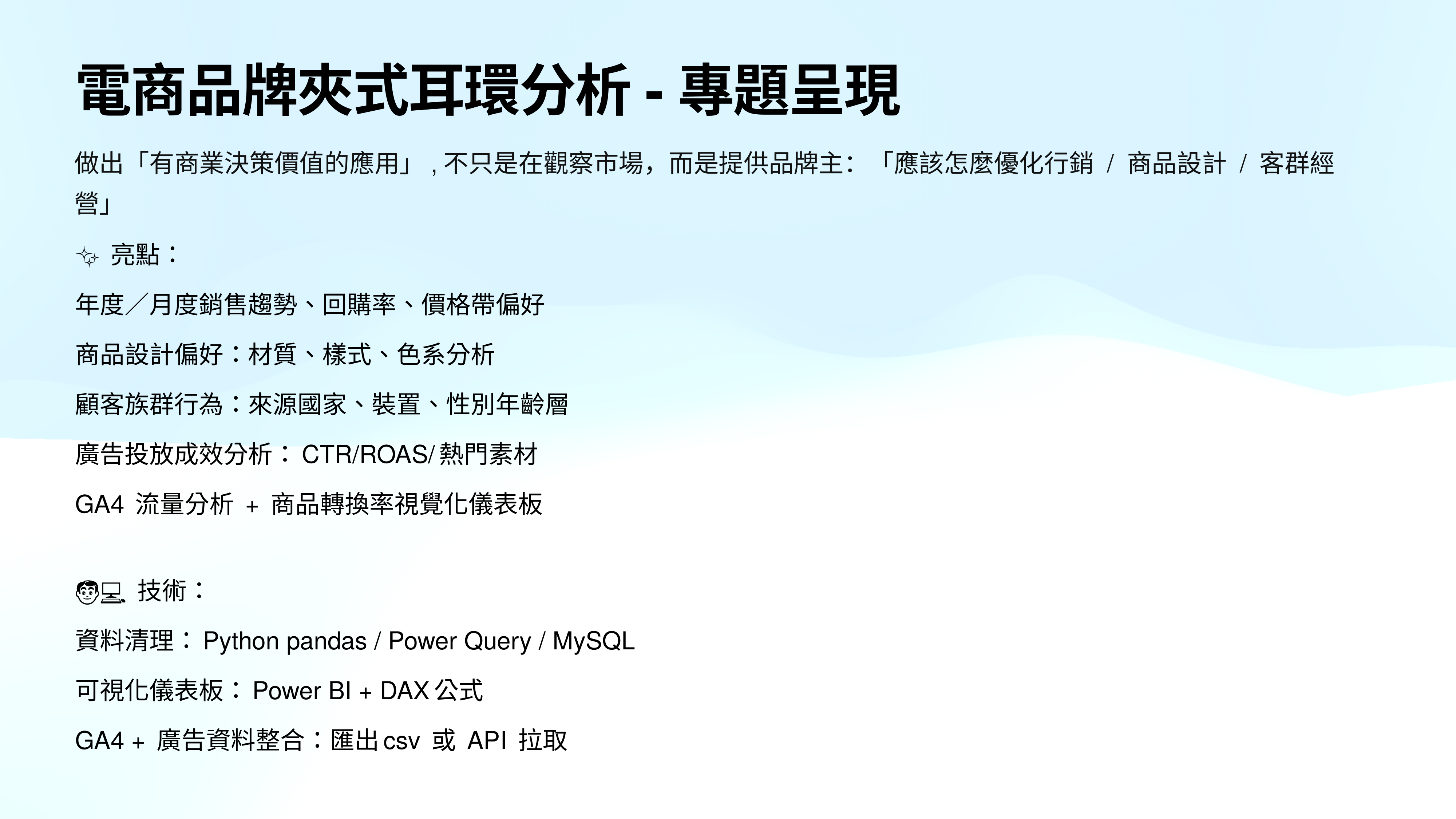

# 電商品牌夾式耳環分析-專題呈現
做出「有商業決策價值的應用」,不只是在觀察市場，而是提供品牌主：「應該怎麼優化行銷 / 商品設計 / 客群經營」
✨ 亮點：
年度／月度銷售趨勢、回購率、價格帶偏好
商品設計偏好：材質、樣式、色系分析
顧客族群行為：來源國家、裝置、性別年齡層
廣告投放成效分析：CTR/ROAS/熱門素材
GA4 流量分析 + 商品轉換率視覺化儀表板

👨‍💻 技術：
資料清理：Python pandas / Power Query / MySQL
可視化儀表板：Power BI + DAX公式
GA4 + 廣告資料整合：匯出csv 或 API 拉取